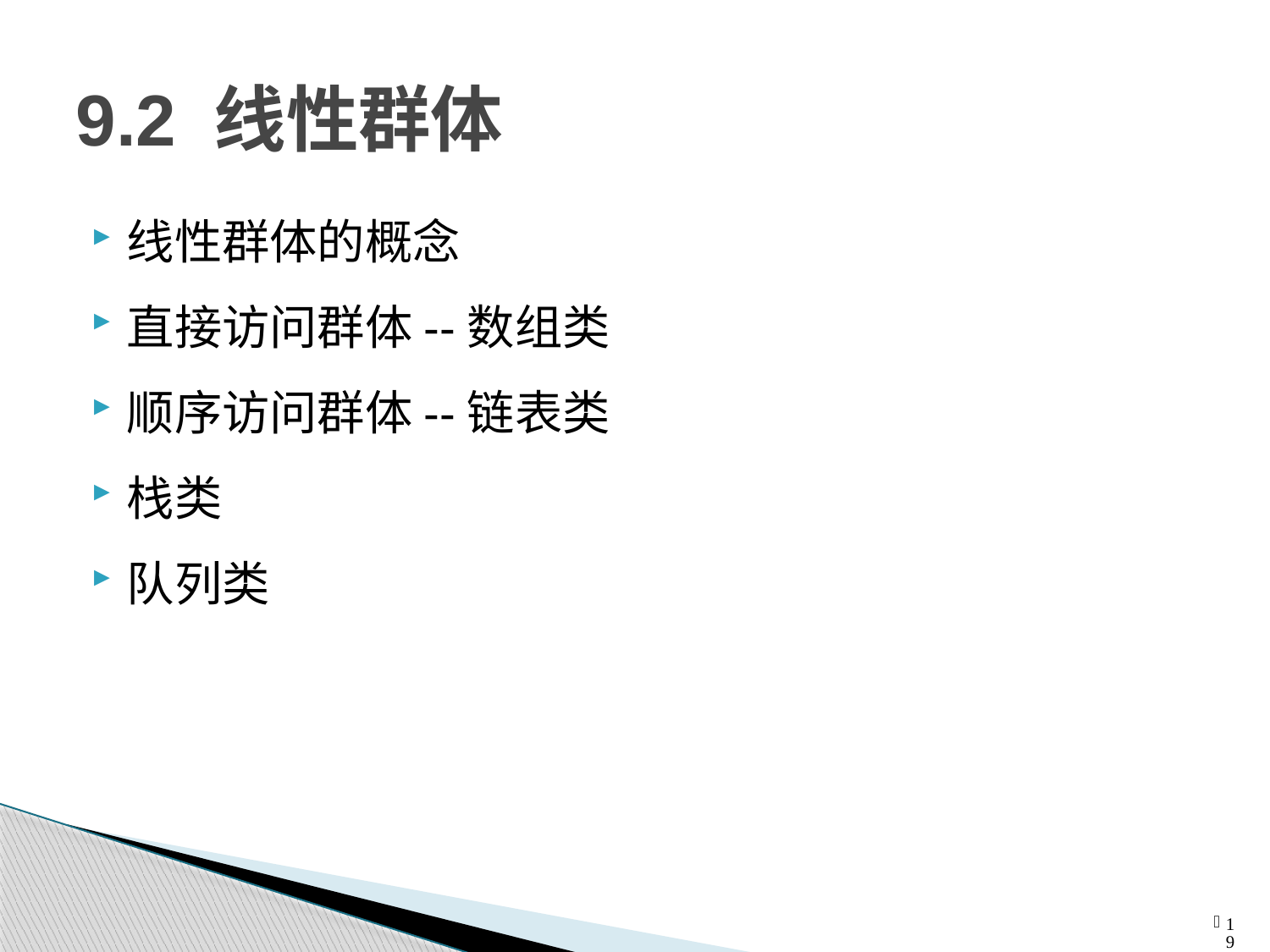

9.2 线性群体
# 9.2 线性群体
线性群体的概念
直接访问群体--数组类
顺序访问群体--链表类
栈类
队列类
19